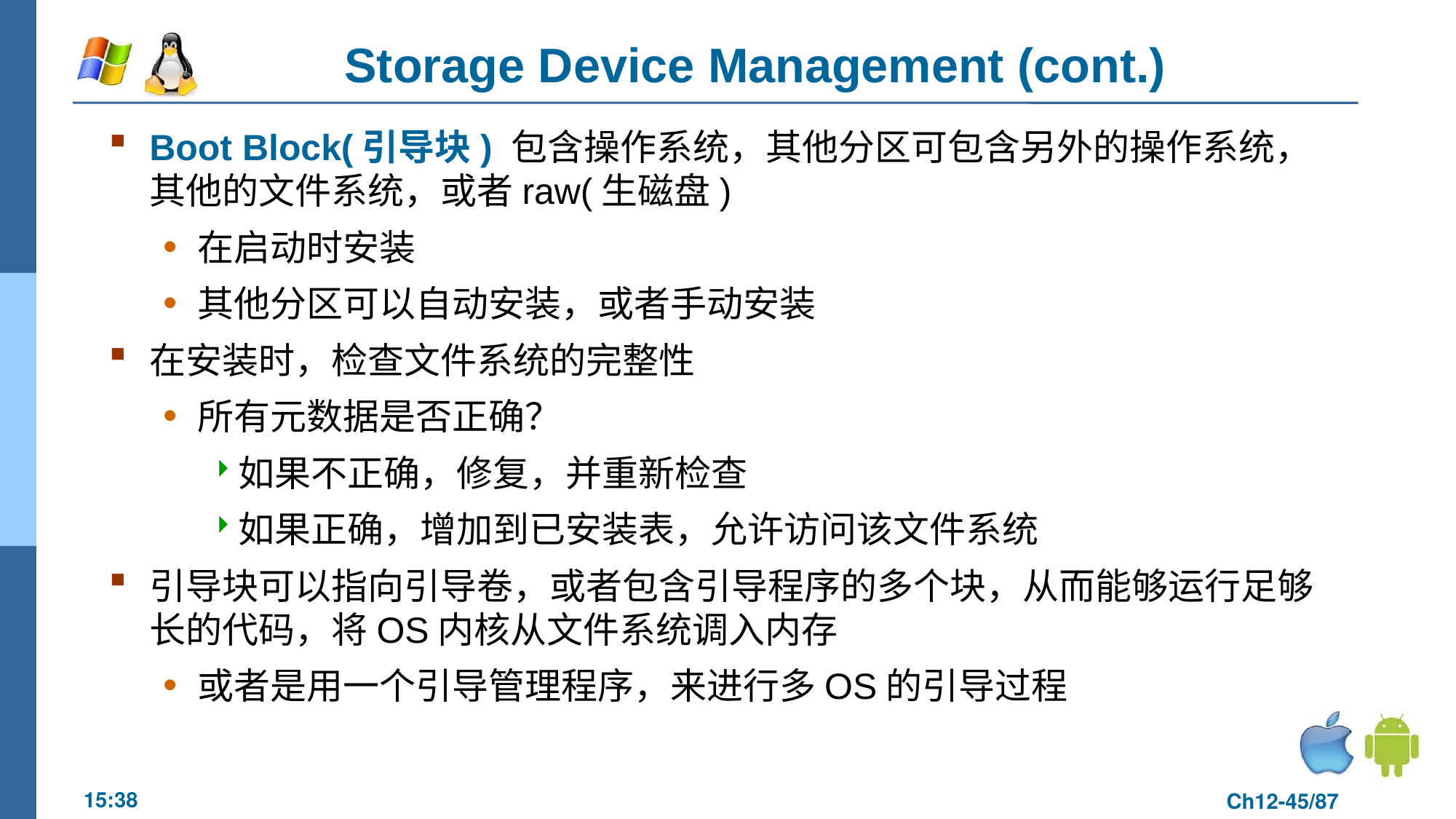

# Storage Device Management (cont.)
Boot Block(引导块) 包含操作系统，其他分区可包含另外的操作系统，其他的文件系统，或者raw(生磁盘)
在启动时安装
其他分区可以自动安装，或者手动安装
在安装时，检查文件系统的完整性
所有元数据是否正确？
如果不正确，修复，并重新检查
如果正确，增加到已安装表，允许访问该文件系统
引导块可以指向引导卷，或者包含引导程序的多个块，从而能够运行足够长的代码，将OS内核从文件系统调入内存
或者是用一个引导管理程序，来进行多OS的引导过程